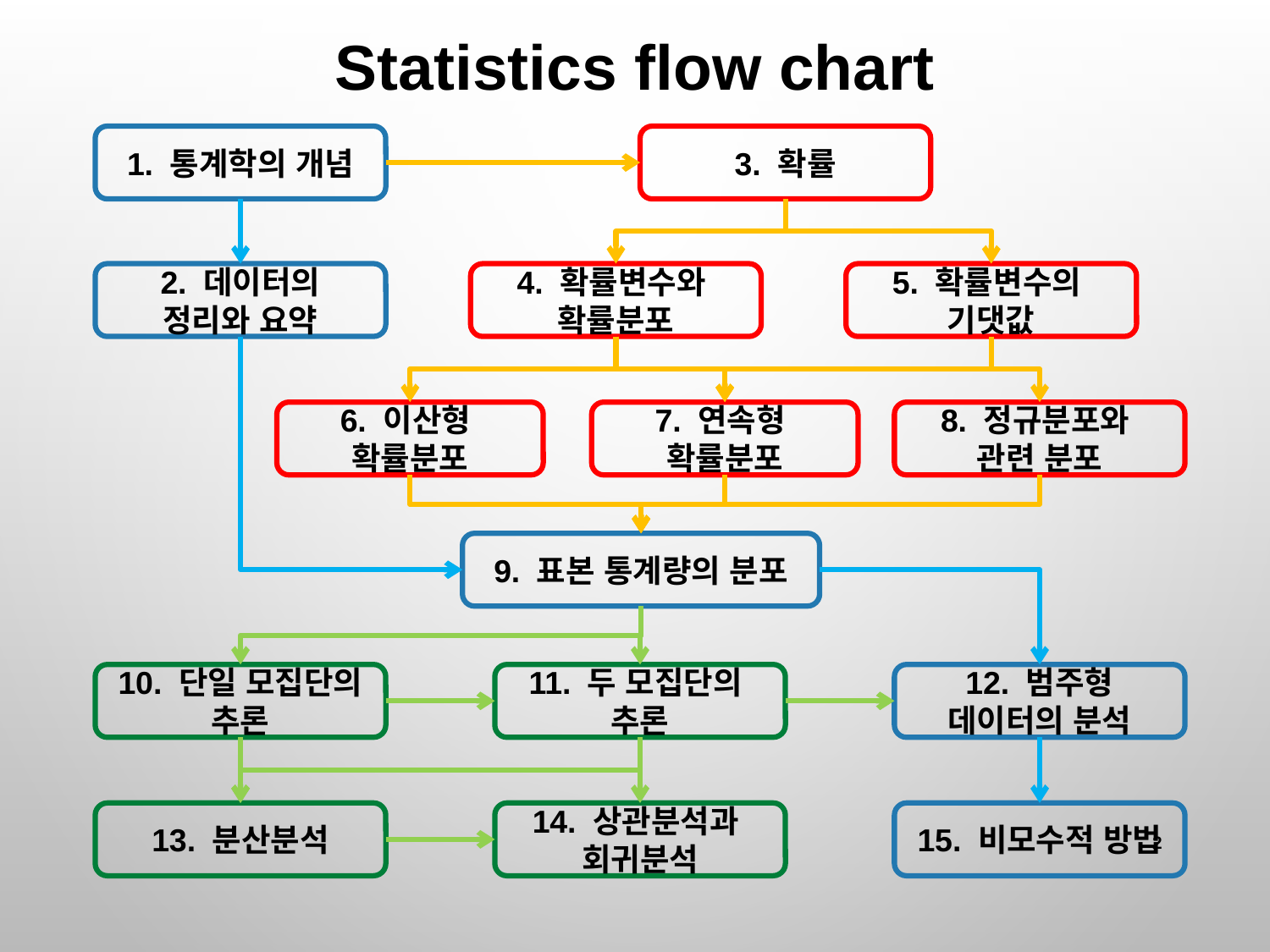

Statistics flow chart
1. 통계학의 개념
3. 확률
2. 데이터의
정리와 요약
4. 확률변수와
확률분포
5. 확률변수의
기댓값
6. 이산형
확률분포
7. 연속형
확률분포
8. 정규분포와
관련 분포
9. 표본 통계량의 분포
10. 단일 모집단의 추론
11. 두 모집단의
추론
12. 범주형 데이터의 분석
13. 분산분석
14. 상관분석과
회귀분석
15. 비모수적 방법
2